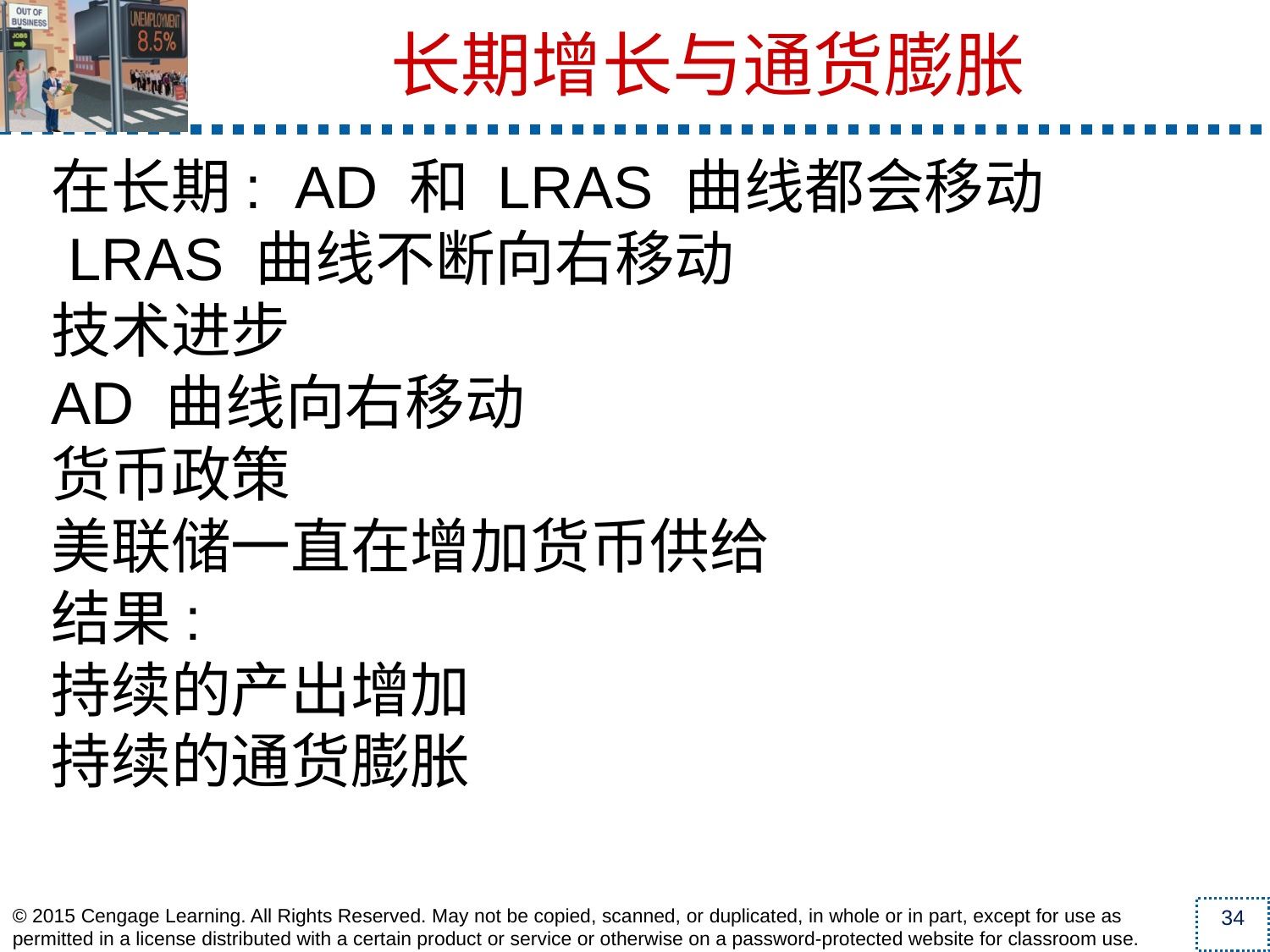

在长期:  AD 和 LRAS 曲线都会移动
 LRAS 曲线不断向右移动
技术进步
AD 曲线向右移动
货币政策
美联储一直在增加货币供给
结果:
持续的产出增加
持续的通货膨胀
长期增长与通货膨胀
34
© 2015 Cengage Learning. All Rights Reserved. May not be copied, scanned, or duplicated, in whole or in part, except for use as permitted in a license distributed with a certain product or service or otherwise on a password-protected website for classroom use.